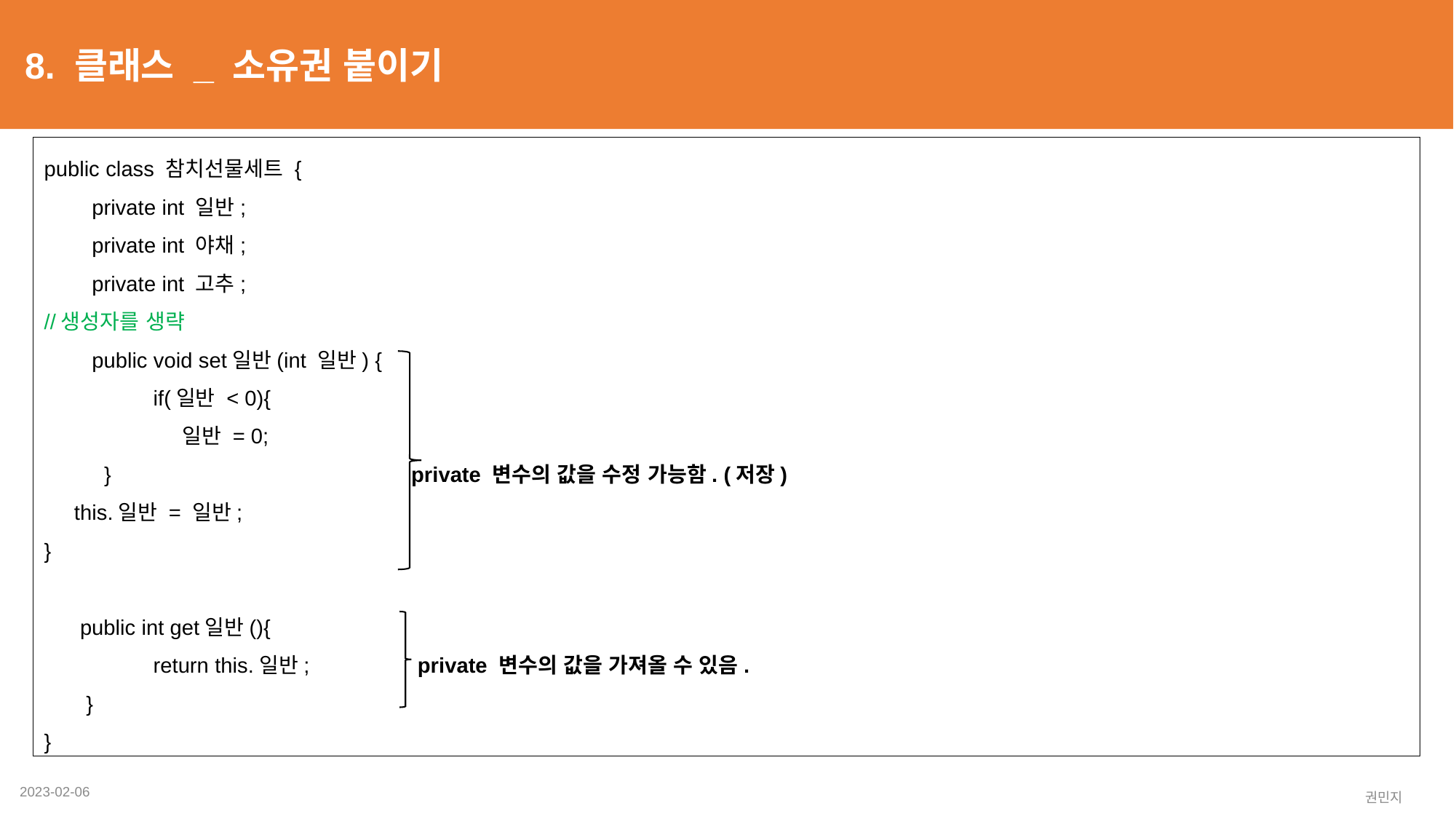

8. 클래스 _ 소유권 붙이기
public class 참치선물세트 {
        private int 일반;
        private int 야채;
        private int 고추;
//생성자를 생략
        public void set일반(int 일반) {
	if(일반 < 0){
	    일반 = 0;
          }                                                  private 변수의 값을 수정 가능함. (저장)
     this.일반 = 일반;
}

      public int get일반(){
	return this.일반;                  private 변수의 값을 가져올 수 있음.
       }
}

2023-02-06
권민지